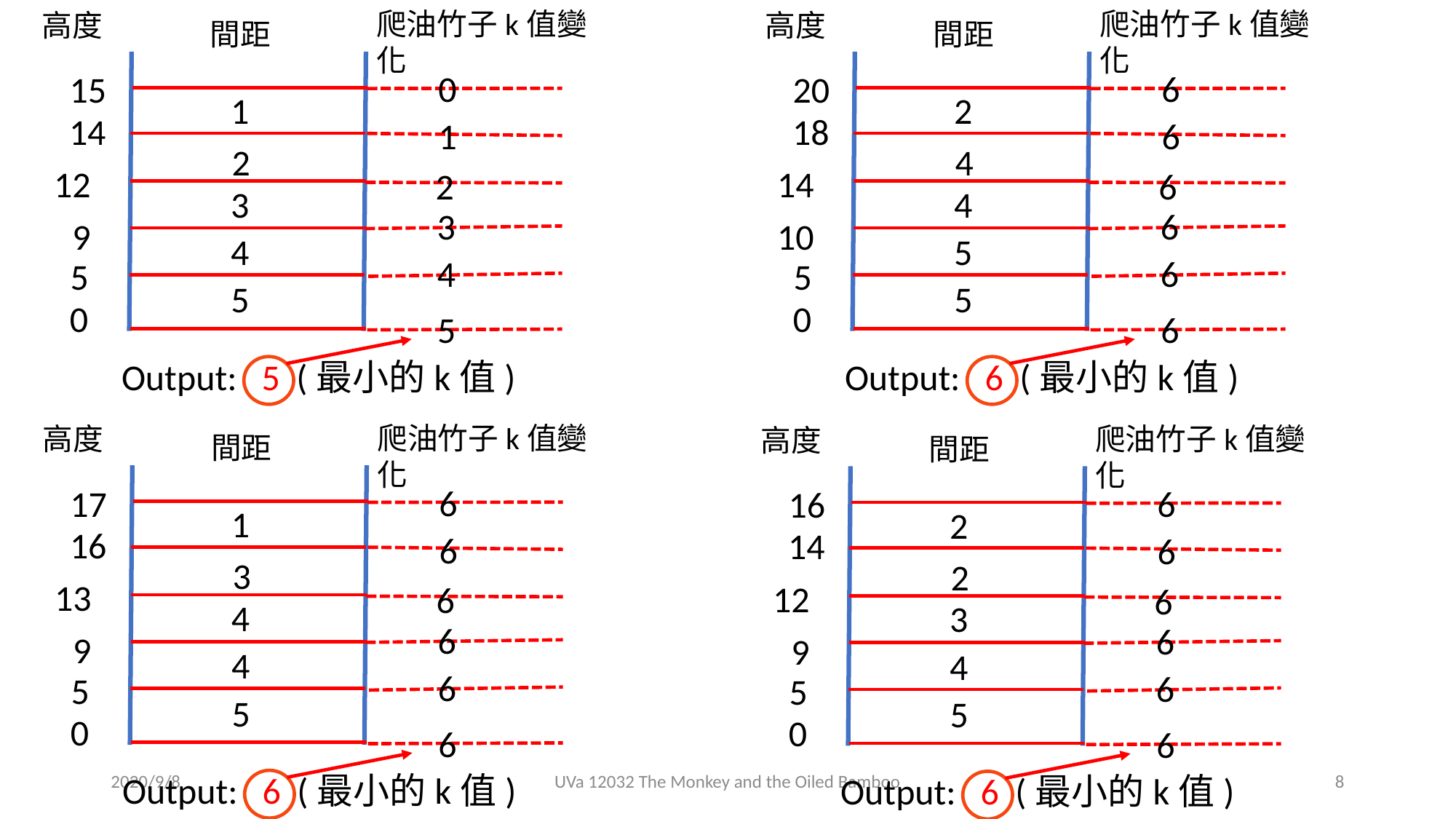

爬油竹子k值變化
爬油竹子k值變化
高度
高度
間距
間距
0
6
15
20
1
2
14
18
1
6
2
4
12
14
2
6
3
4
3
6
9
10
4
5
4
6
5
5
5
5
0
0
5
6
Output:   5  (最小的k值)
Output:   6  (最小的k值)

爬油竹子k值變化
爬油竹子k值變化
高度
高度
間距
間距
6
17
6
16
1
2
16
14
6
6
3
2
13
12
6
6
4
3
6
6
9
9
4
4
6
6
5
5
5
5
0
0
6
6
2020/9/8
UVa 12032 The Monkey and the Oiled Bamboo
8
Output:   6  (最小的k值)
Output:   6  (最小的k值)